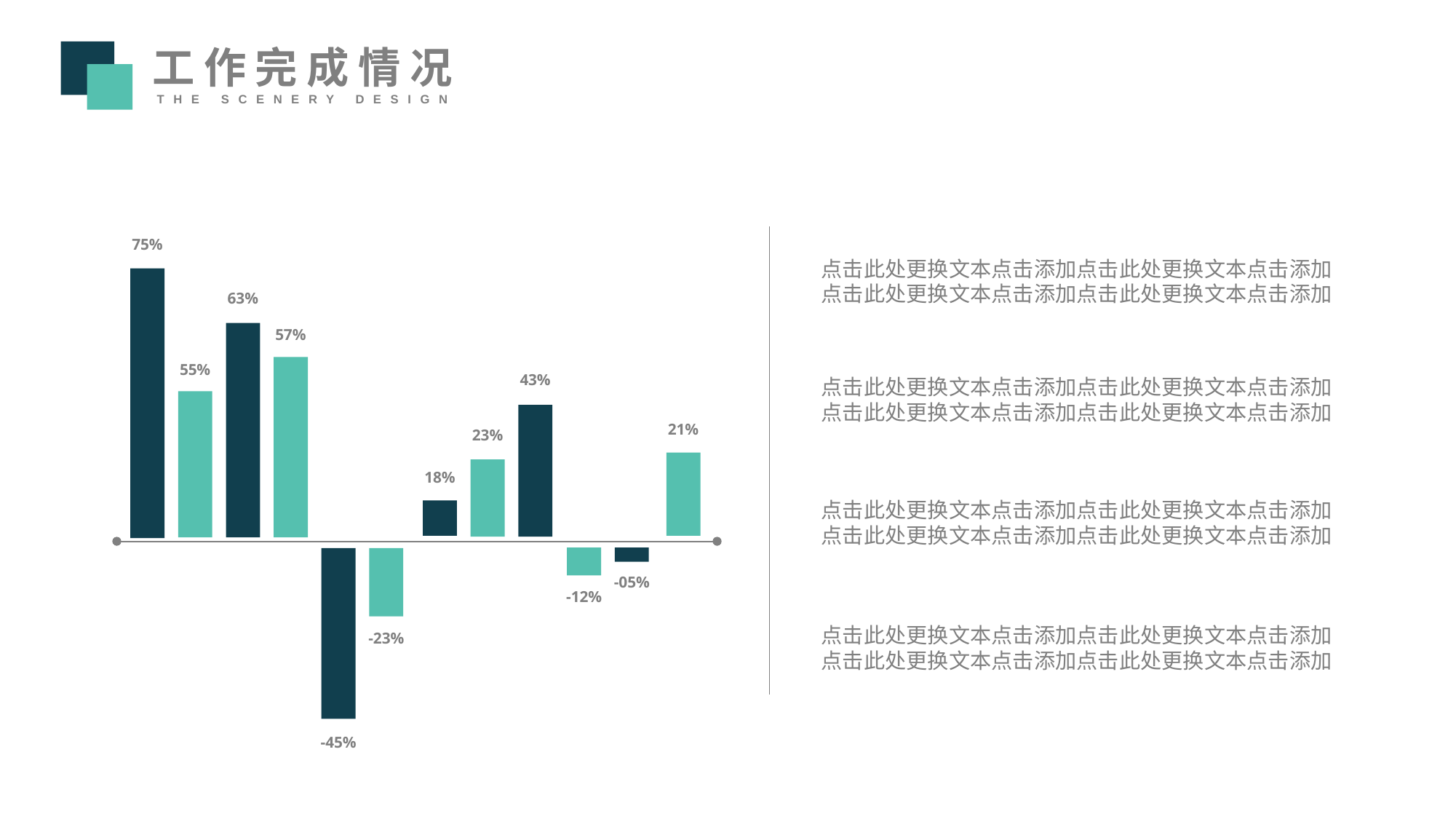

工作完成情况
THE Scenery DESIGN

75%
点击此处更换文本点击添加点击此处更换文本点击添加
点击此处更换文本点击添加点击此处更换文本点击添加

63%
57%

55%

43%
点击此处更换文本点击添加点击此处更换文本点击添加
点击此处更换文本点击添加点击此处更换文本点击添加

21%
23%

18%
点击此处更换文本点击添加点击此处更换文本点击添加
点击此处更换文本点击添加点击此处更换文本点击添加

-05%
-12%
点击此处更换文本点击添加点击此处更换文本点击添加
点击此处更换文本点击添加点击此处更换文本点击添加

-23%
-45%